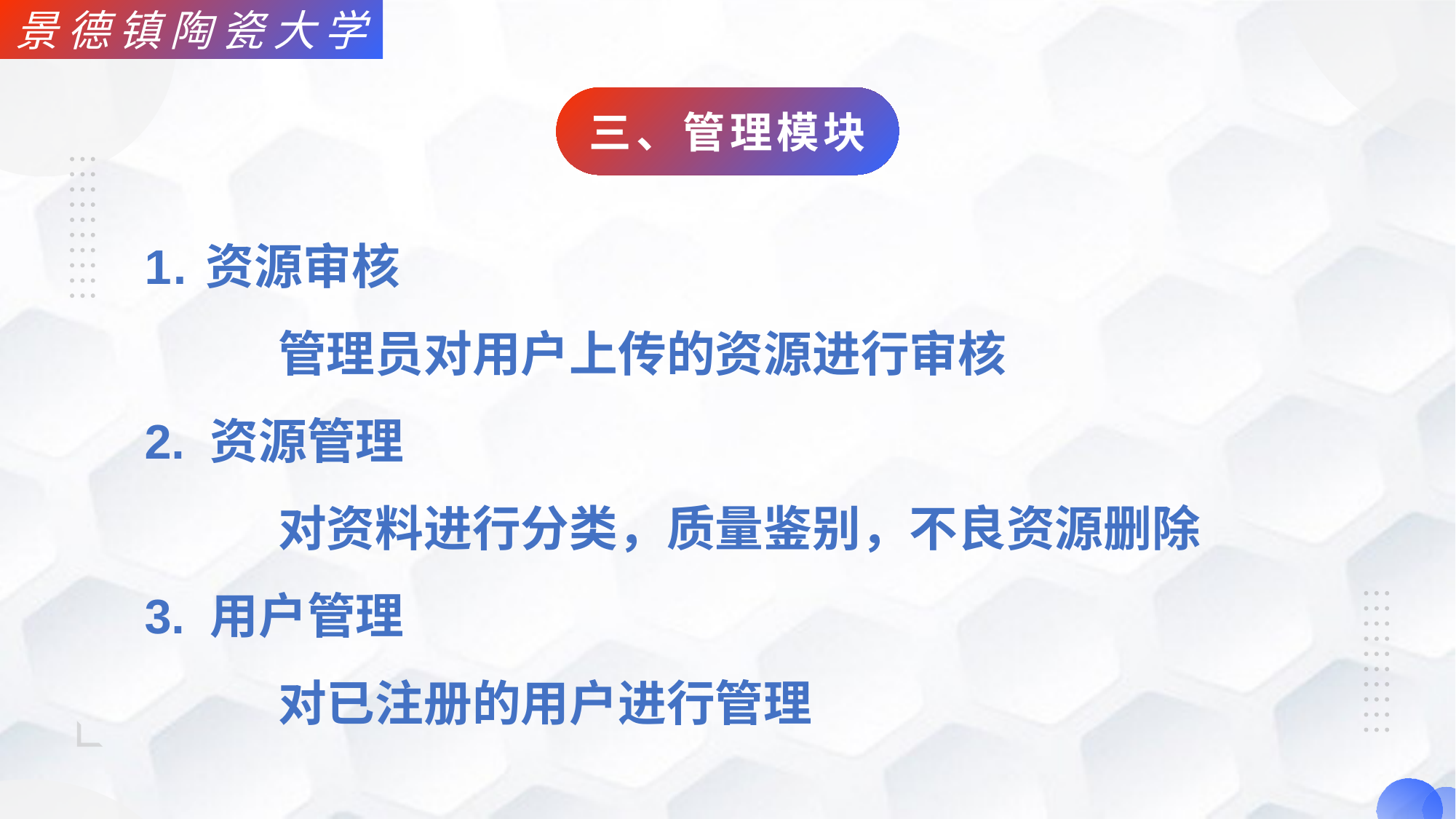

三、管理模块
资源审核
           管理员对用户上传的资源进行审核
2. 资源管理
           对资料进行分类，质量鉴别，不良资源删除
3. 用户管理
           对已注册的用户进行管理